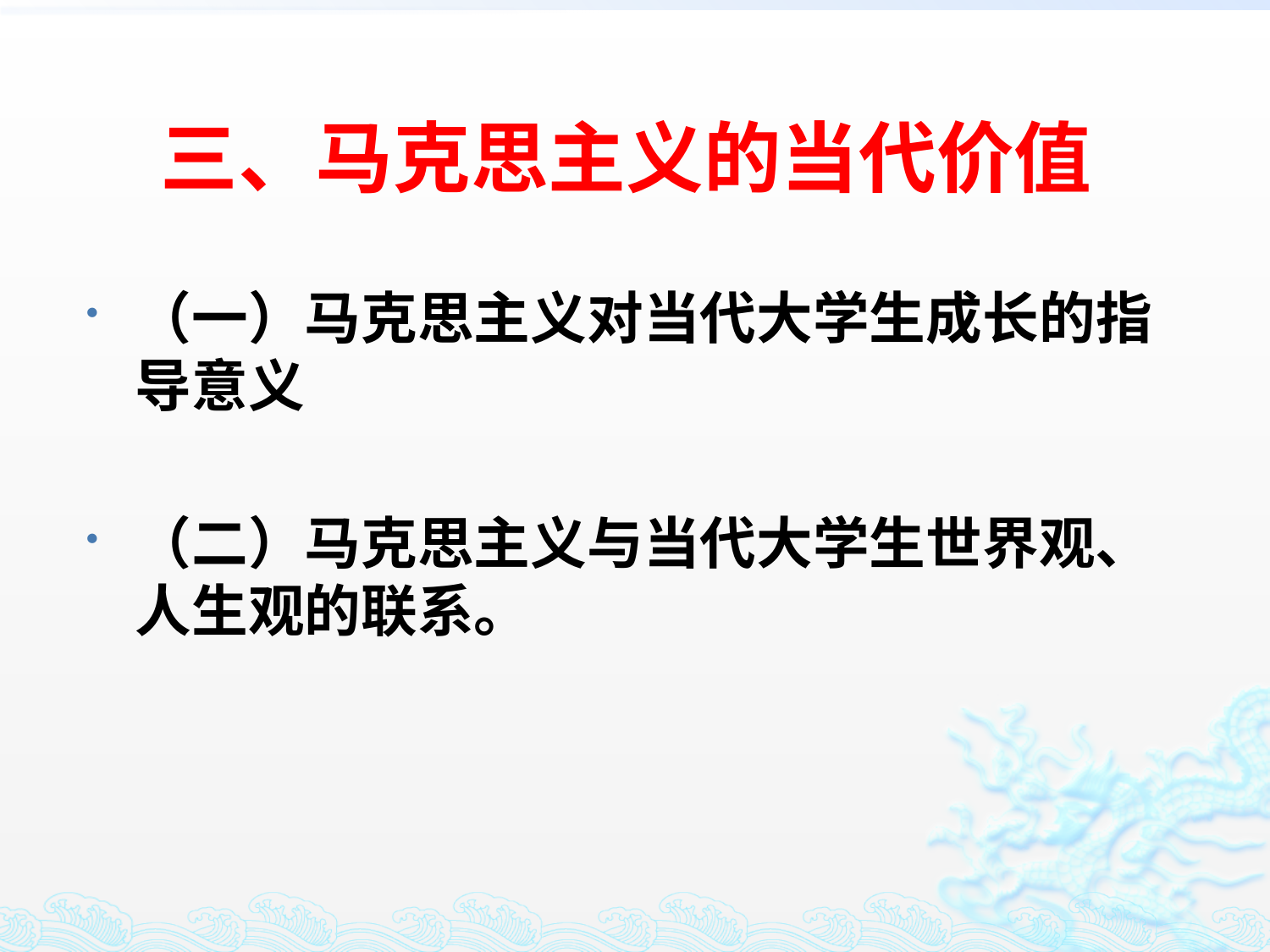

# 三、马克思主义的当代价值
（一）马克思主义对当代大学生成长的指导意义

（二）马克思主义与当代大学生世界观、人生观的联系。